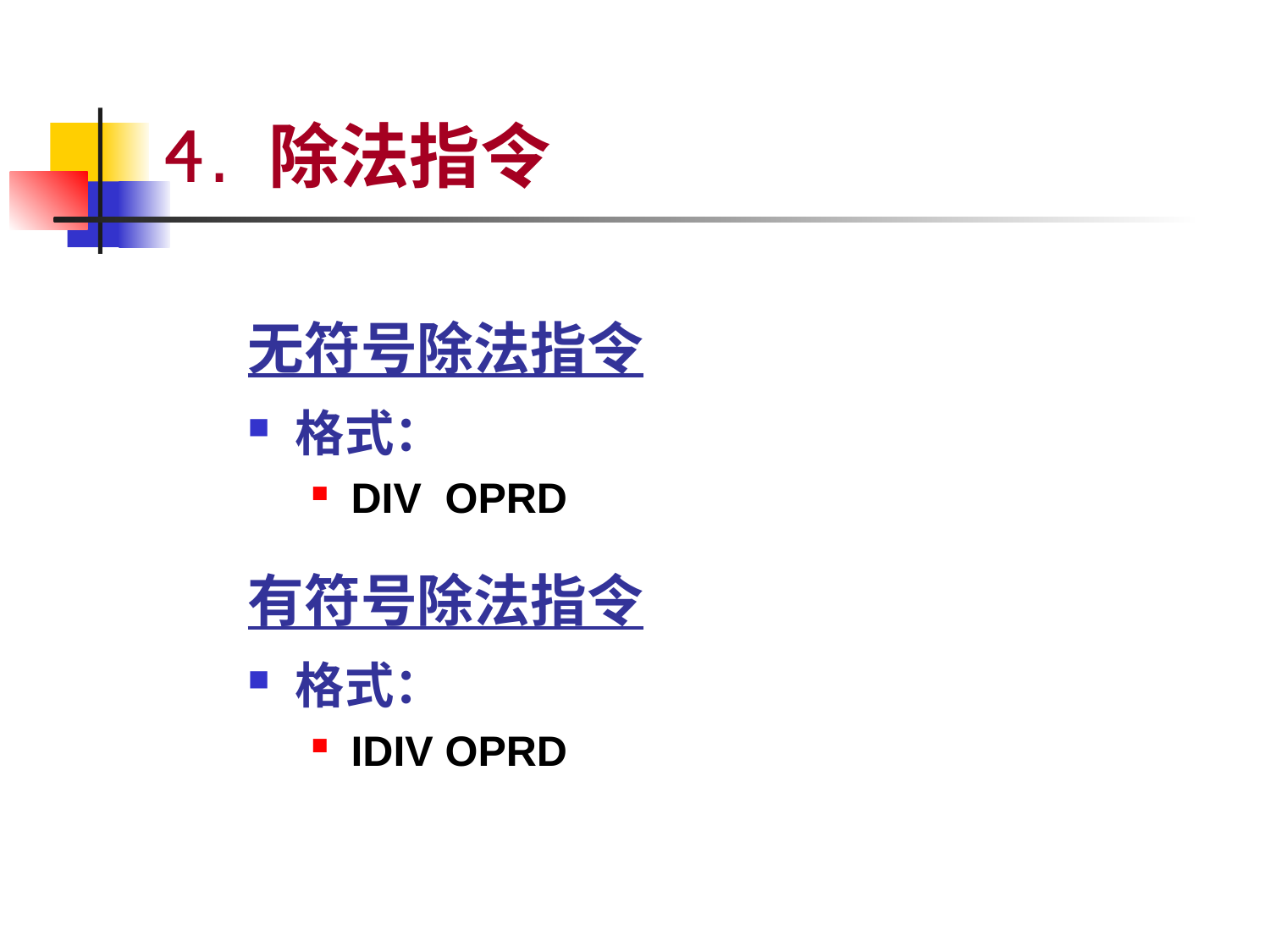

# 4. 除法指令
无符号除法指令
格式：
DIV  OPRD
有符号除法指令
格式：
IDIV OPRD
110